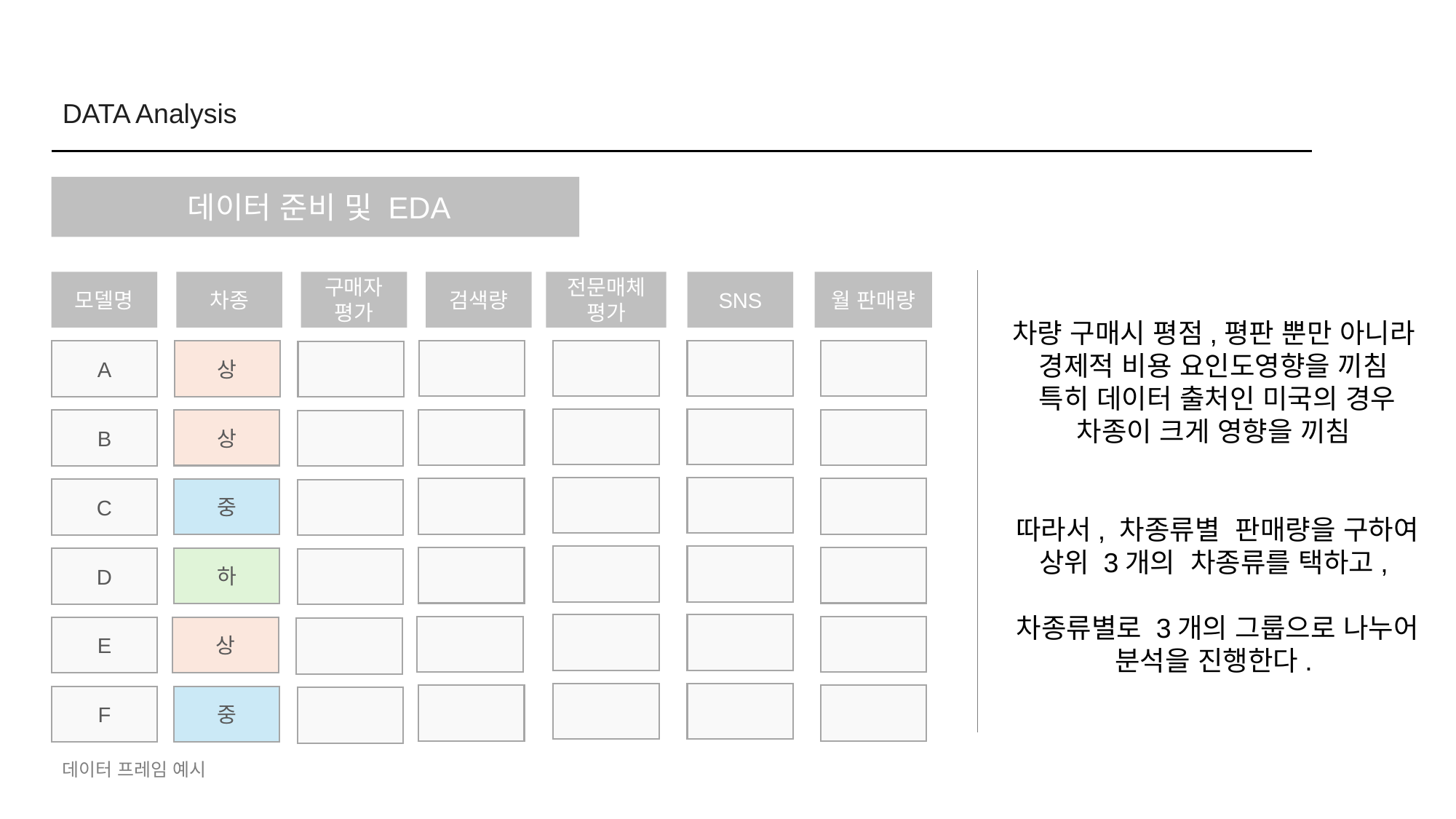

DATA Analysis
 데이터 준비 및 EDA
모델명
차종
구매자 평가
검색량
전문매체 평가
SNS
월 판매량
차량 구매시 평점,평판 뿐만 아니라
경제적 비용 요인도영향을 끼침
특히 데이터 출처인 미국의 경우 차종이 크게 영향을 끼침

따라서, 차종류별  판매량을 구하여 상위 3개의  차종류를 택하고,

차종류별로 3개의 그룹으로 나누어 분석을 진행한다.

상
A

상
B

중
C

하
D

상
E

중
F

데이터 프레임 예시